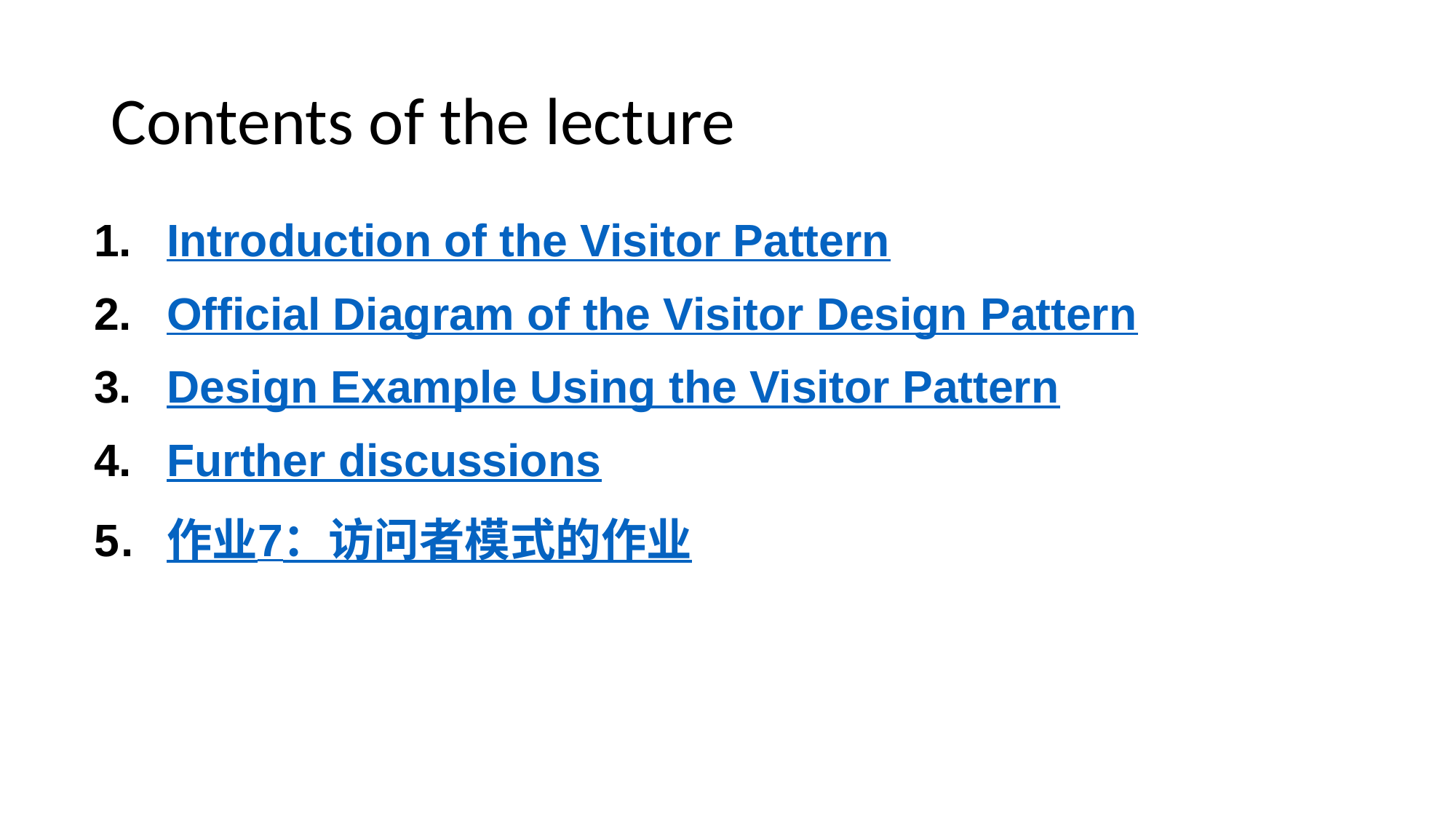

# Contents of the lecture
Introduction of the Visitor Pattern
Official Diagram of the Visitor Design Pattern
Design Example Using the Visitor Pattern
Further discussions
作业7：访问者模式的作业
2